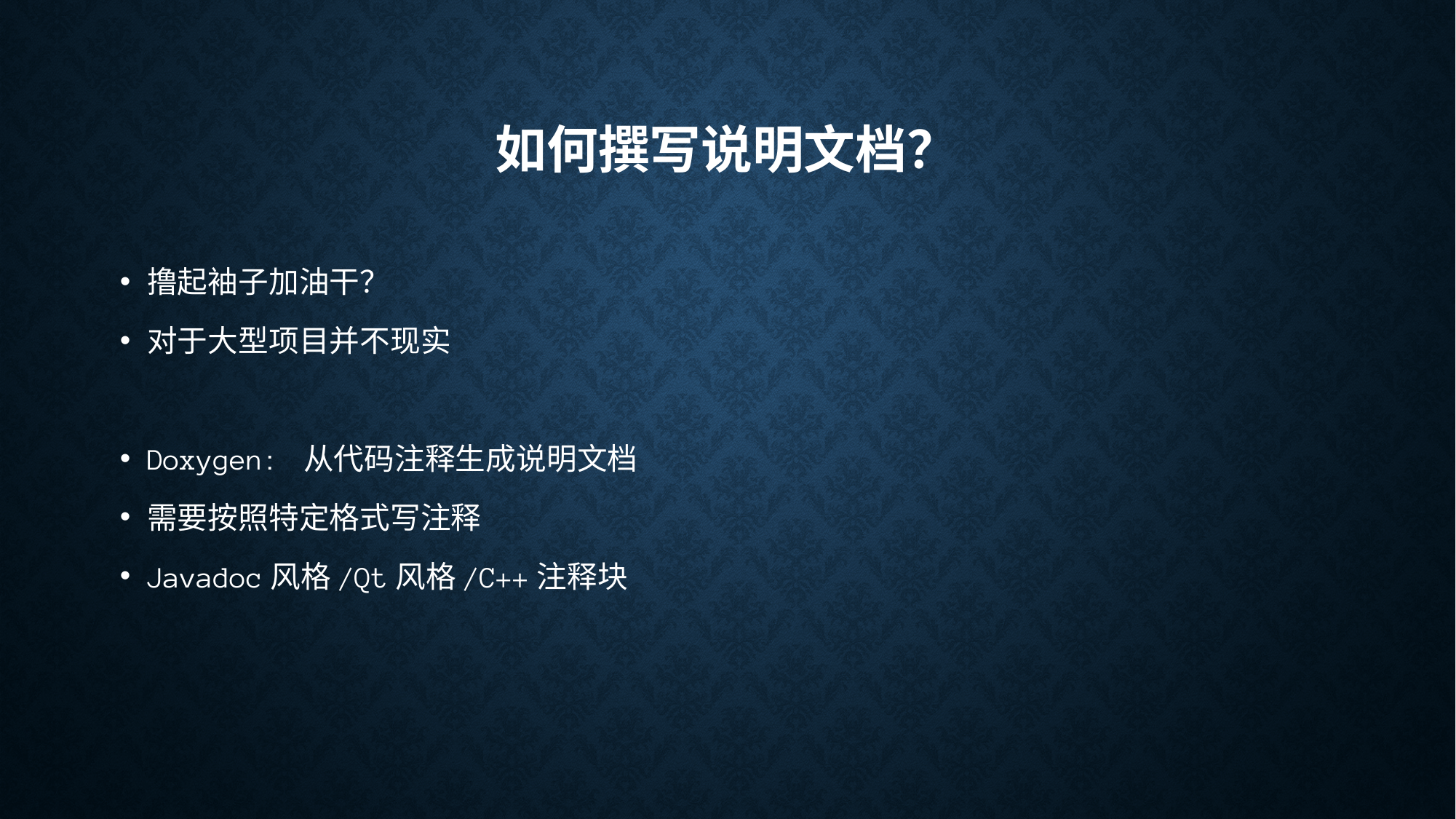

# 如何撰写说明文档？
撸起袖子加油干？
对于大型项目并不现实

Doxygen: 从代码注释生成说明文档
需要按照特定格式写注释
Javadoc风格/Qt风格/C++注释块